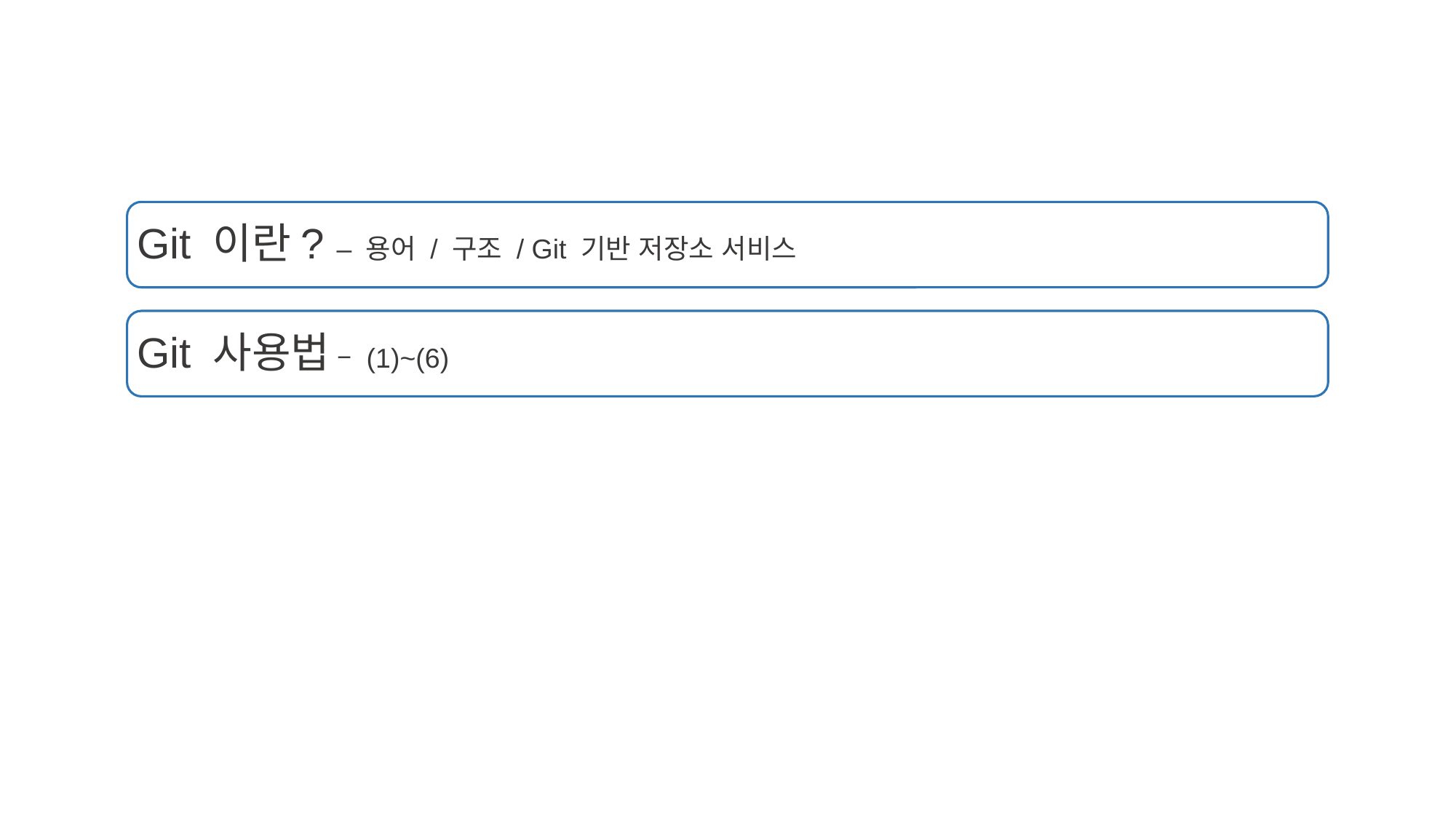

Git 이란? – 용어 / 구조 / Git 기반 저장소 서비스
Git 사용법 – (1)~(6)